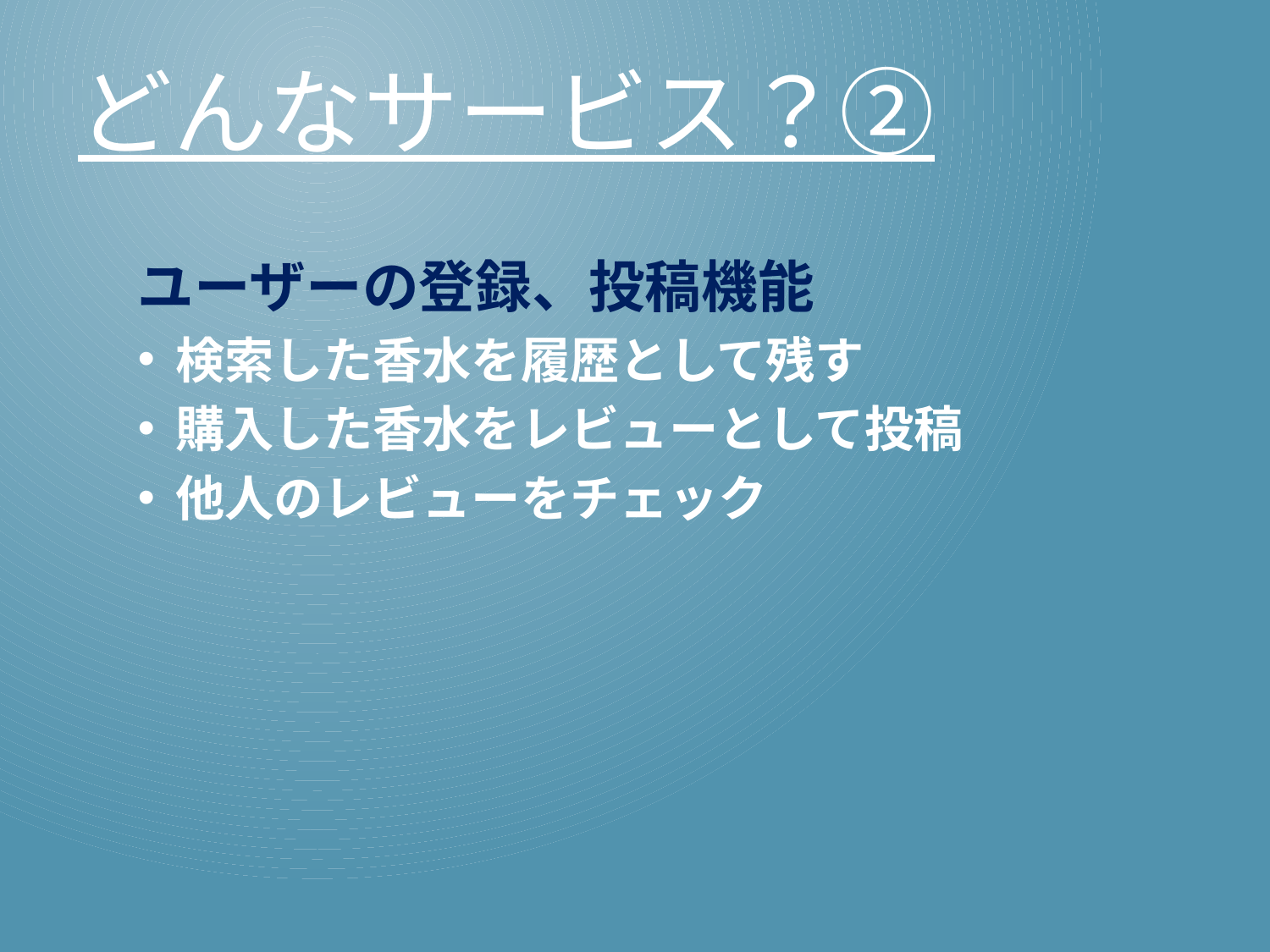

# どんなサービス？②

ユーザーの登録、投稿機能
検索した香水を履歴として残す
購入した香水をレビューとして投稿
他人のレビューをチェック